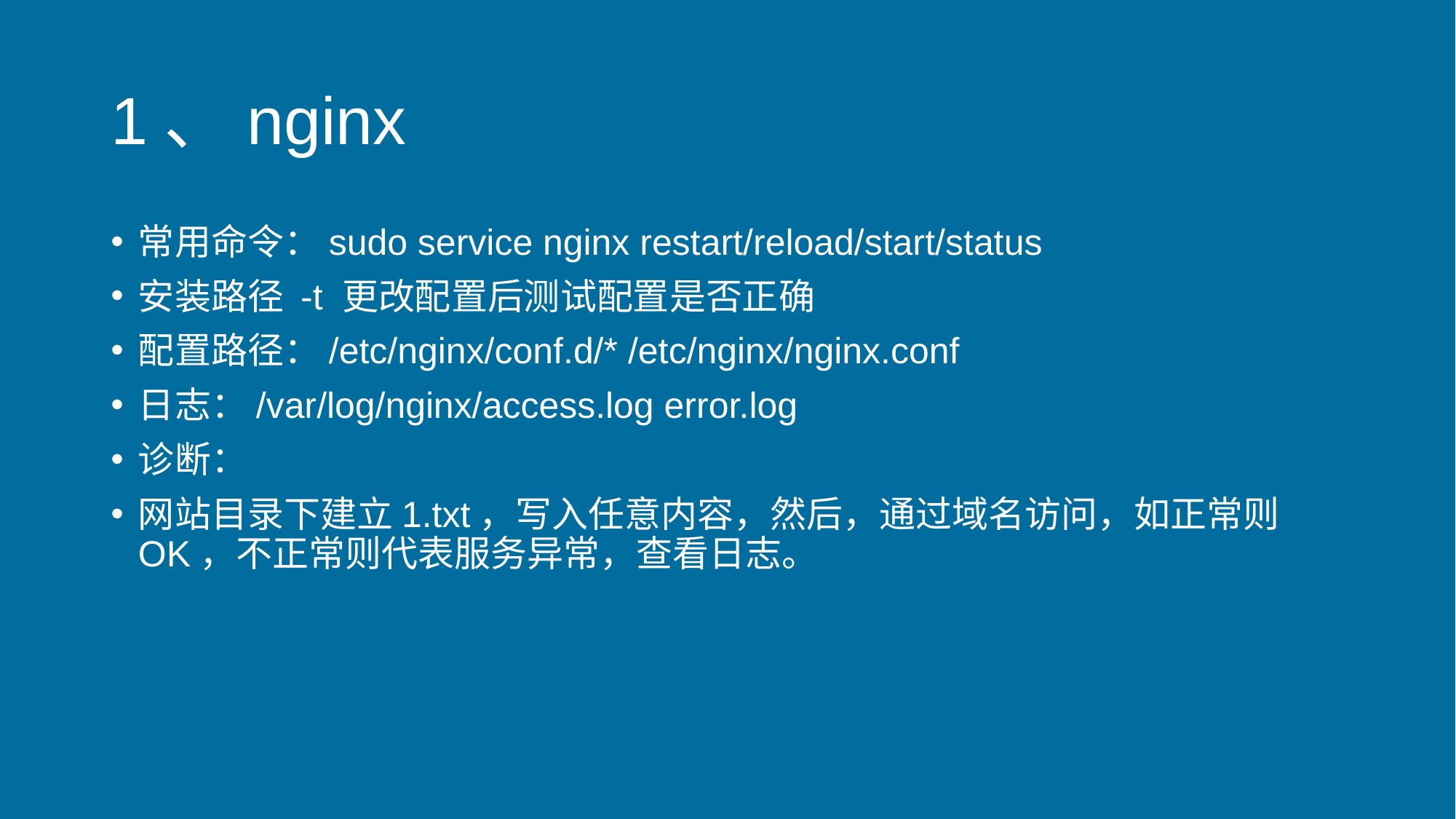

# 1、nginx
常用命令：sudo service nginx restart/reload/start/status
安装路径 -t 更改配置后测试配置是否正确
配置路径：/etc/nginx/conf.d/* /etc/nginx/nginx.conf
日志：/var/log/nginx/access.log error.log
诊断：
网站目录下建立1.txt，写入任意内容，然后，通过域名访问，如正常则OK，不正常则代表服务异常，查看日志。